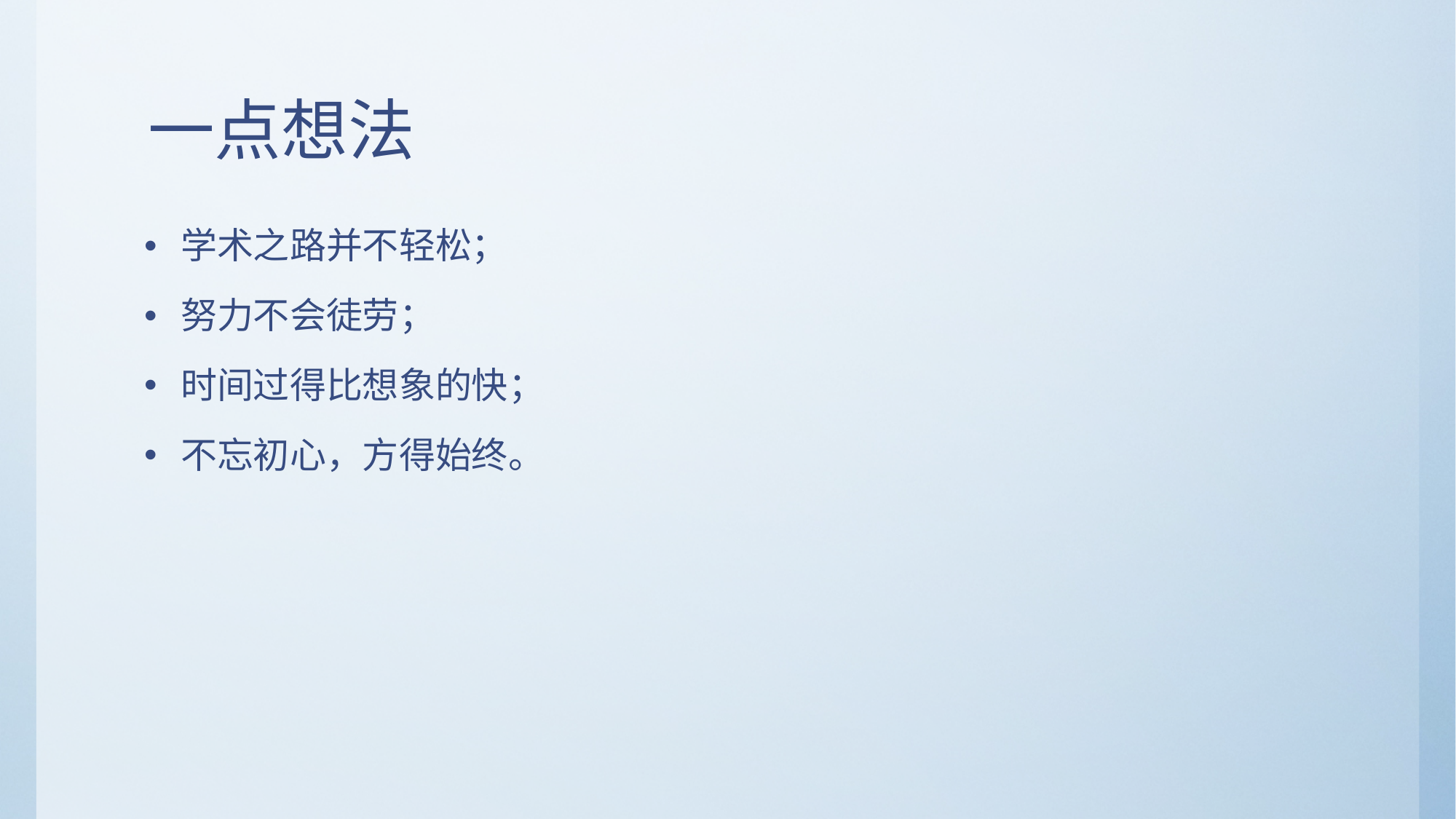

# 一点想法
学术之路并不轻松；
努力不会徒劳；
时间过得比想象的快；
不忘初心，方得始终。